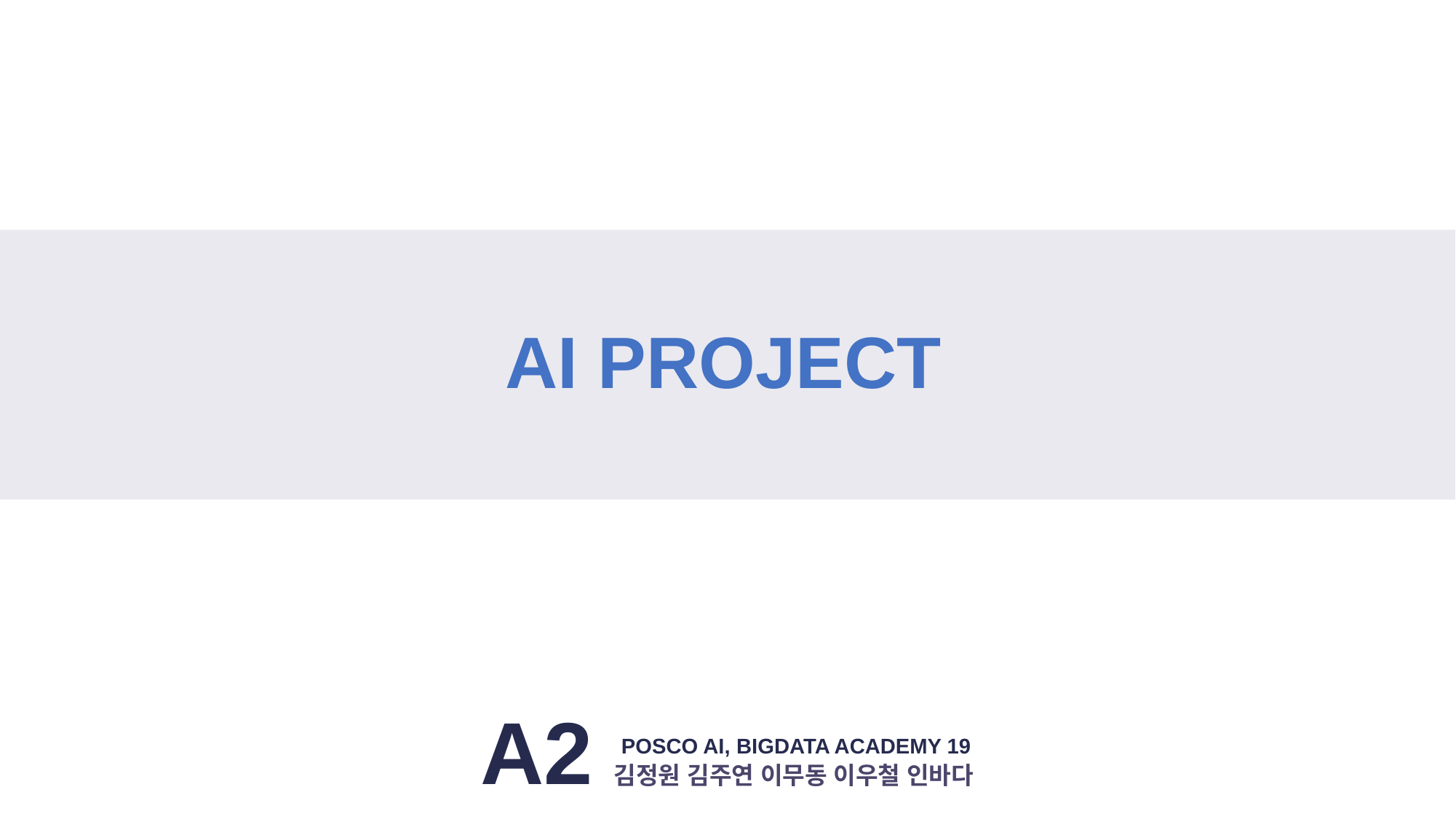

AI PROJECT
A2김정원 김주연 이무동 이우철 인바다
POSCO AI, BIGDATA ACADEMY 19